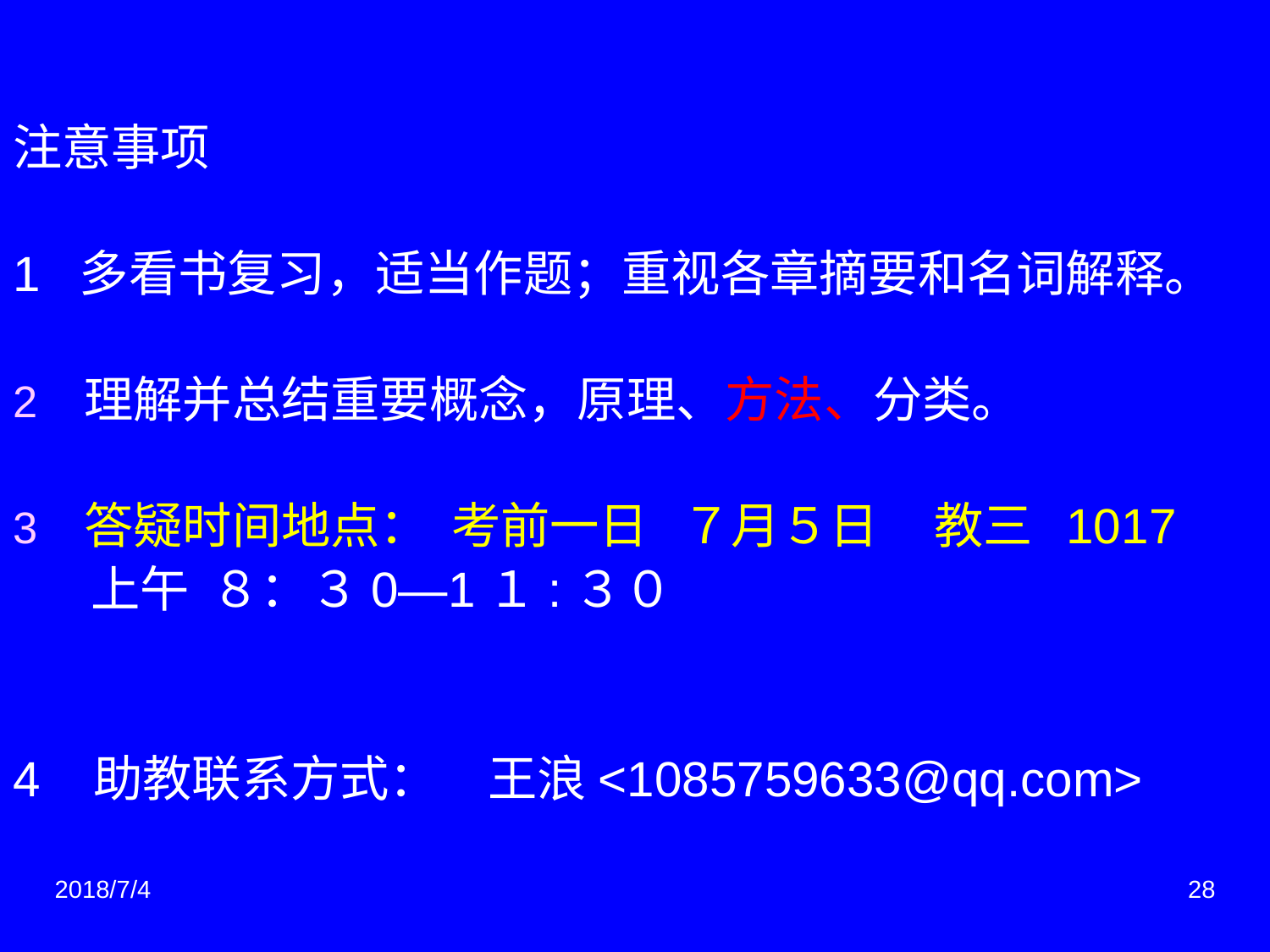

注意事项

1  多看书复习，适当作题；重视各章摘要和名词解释。

理解并总结重要概念，原理、方法、分类。

答疑时间地点：  考前一日   ７月５日     教三  1017
      上午  ８：３0—1１:３０

4   助教联系方式：　王浪<1085759633@qq.com>

2018/7/4
28